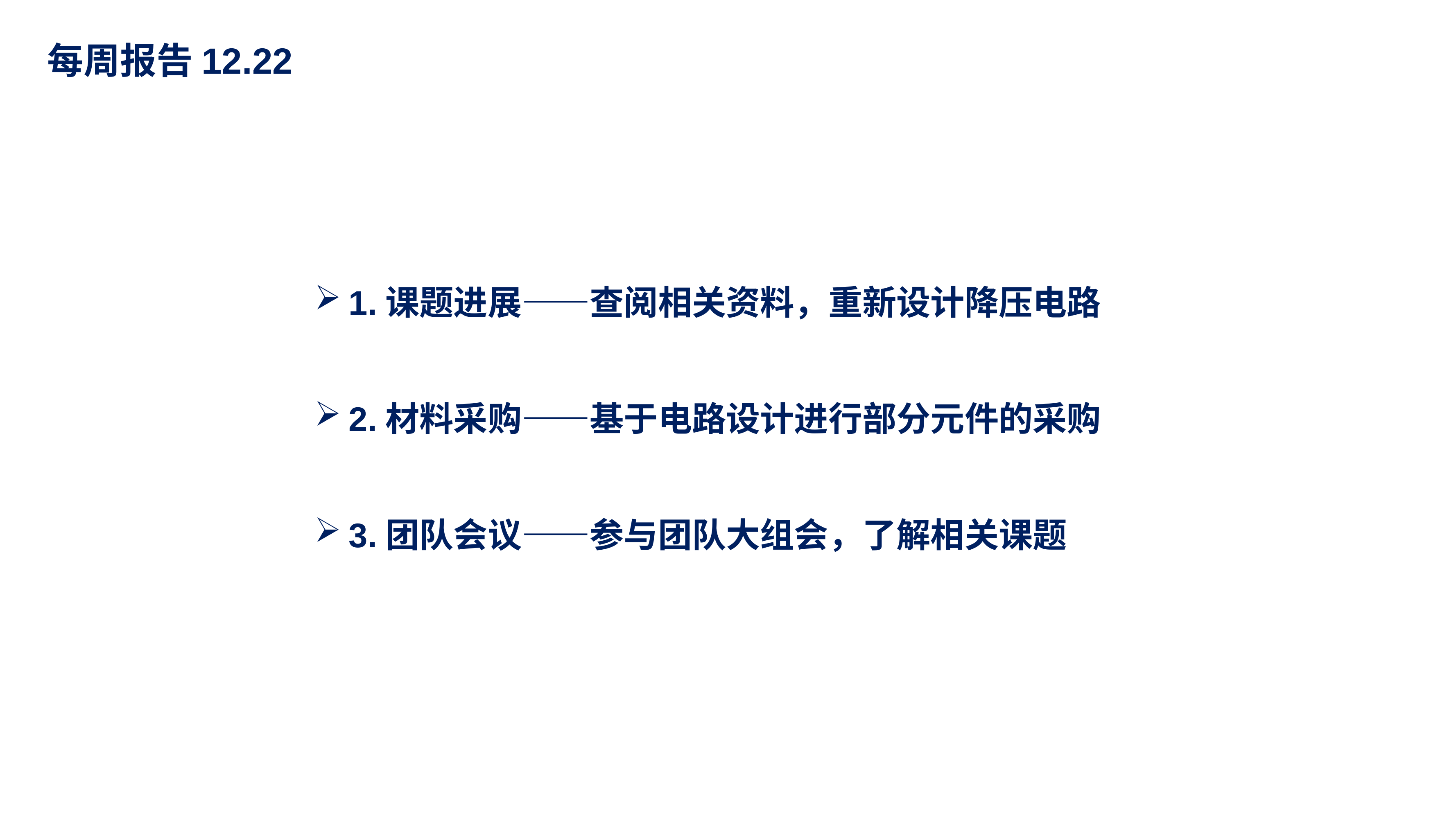

每周报告12.22
1.课题进展——查阅相关资料，重新设计降压电路
2.材料采购——基于电路设计进行部分元件的采购
3.团队会议——参与团队大组会，了解相关课题